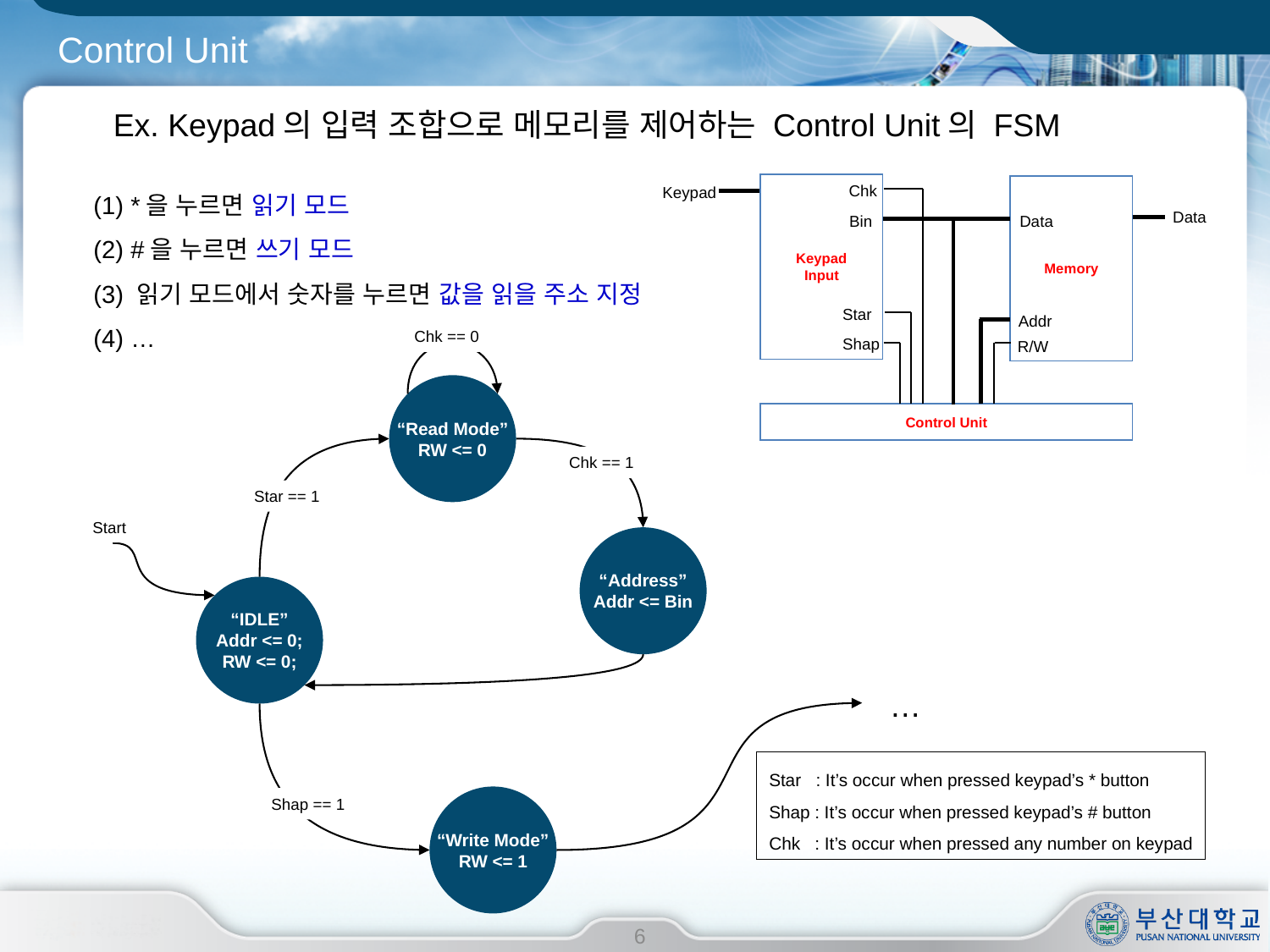

# Control Unit
Ex. Keypad의 입력 조합으로 메모리를 제어하는 Control Unit의 FSM
(1) *을 누르면 읽기 모드
(2) #을 누르면 쓰기 모드
(3) 읽기 모드에서 숫자를 누르면 값을 읽을 주소 지정
(4) …
Keypad
Input
Chk
Keypad
Memory
Data
Bin
Data
Star
Addr
Shap
R/W
Control Unit
Chk == 0
“Read Mode”
RW <= 0
Chk == 1
Star == 1
Start
“Address”
Addr <= Bin
“IDLE”
Addr <= 0;
RW <= 0;
…
Star   : It’s occur when pressed keypad’s * button
Shap : It’s occur when pressed keypad’s # button
Chk   : It’s occur when pressed any number on keypad
“Write Mode”
RW <= 1
Shap == 1
6